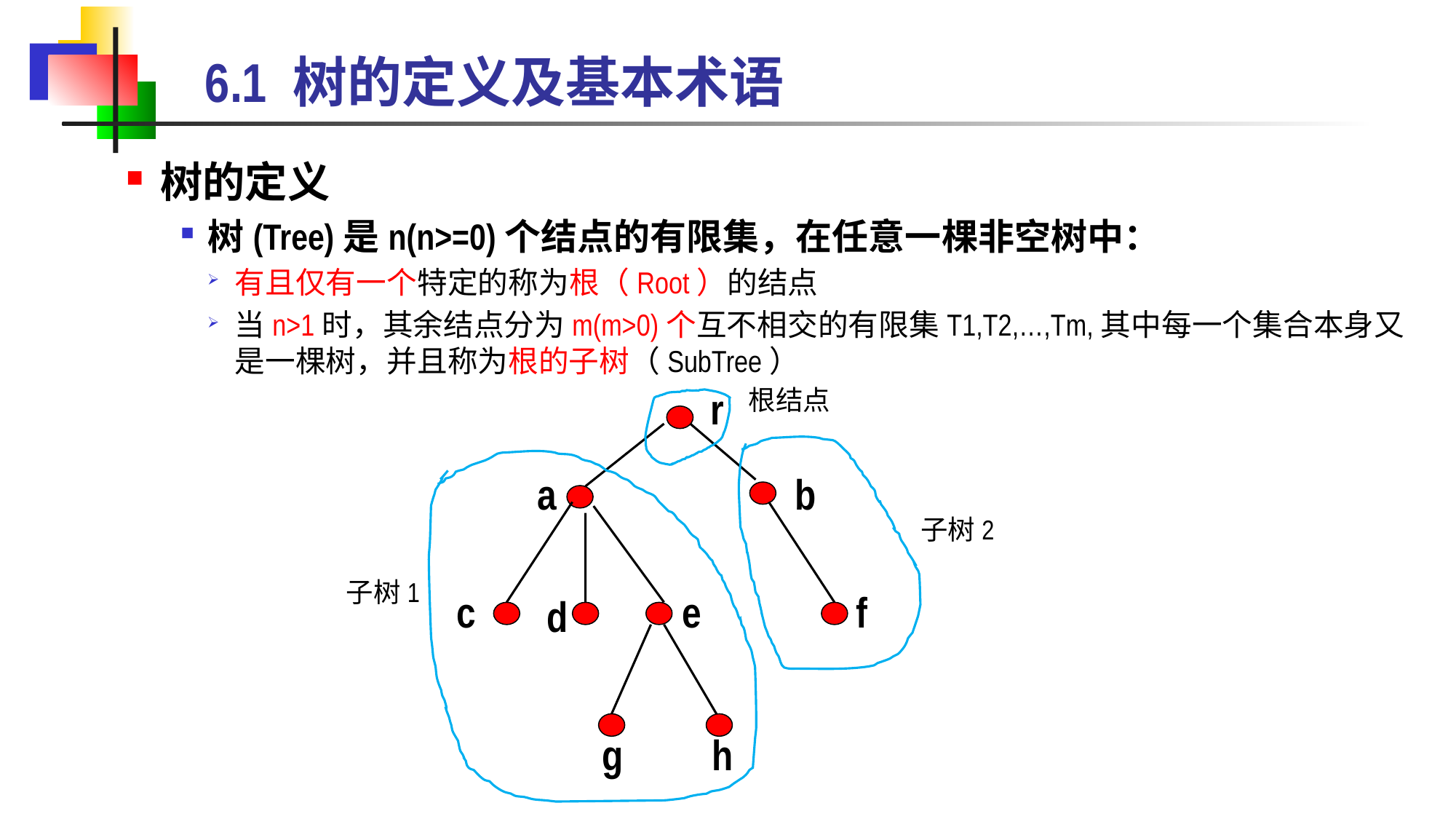

# 6.1 树的定义及基本术语
树的定义
树(Tree)是n(n>=0)个结点的有限集，在任意一棵非空树中：
有且仅有一个特定的称为根（Root）的结点
当n>1时，其余结点分为m(m>0)个互不相交的有限集T1,T2,…,Tm,其中每一个集合本身又是一棵树，并且称为根的子树（SubTree）
r

a
b

c
e
f
d

g
h
根结点

子树2
子树1